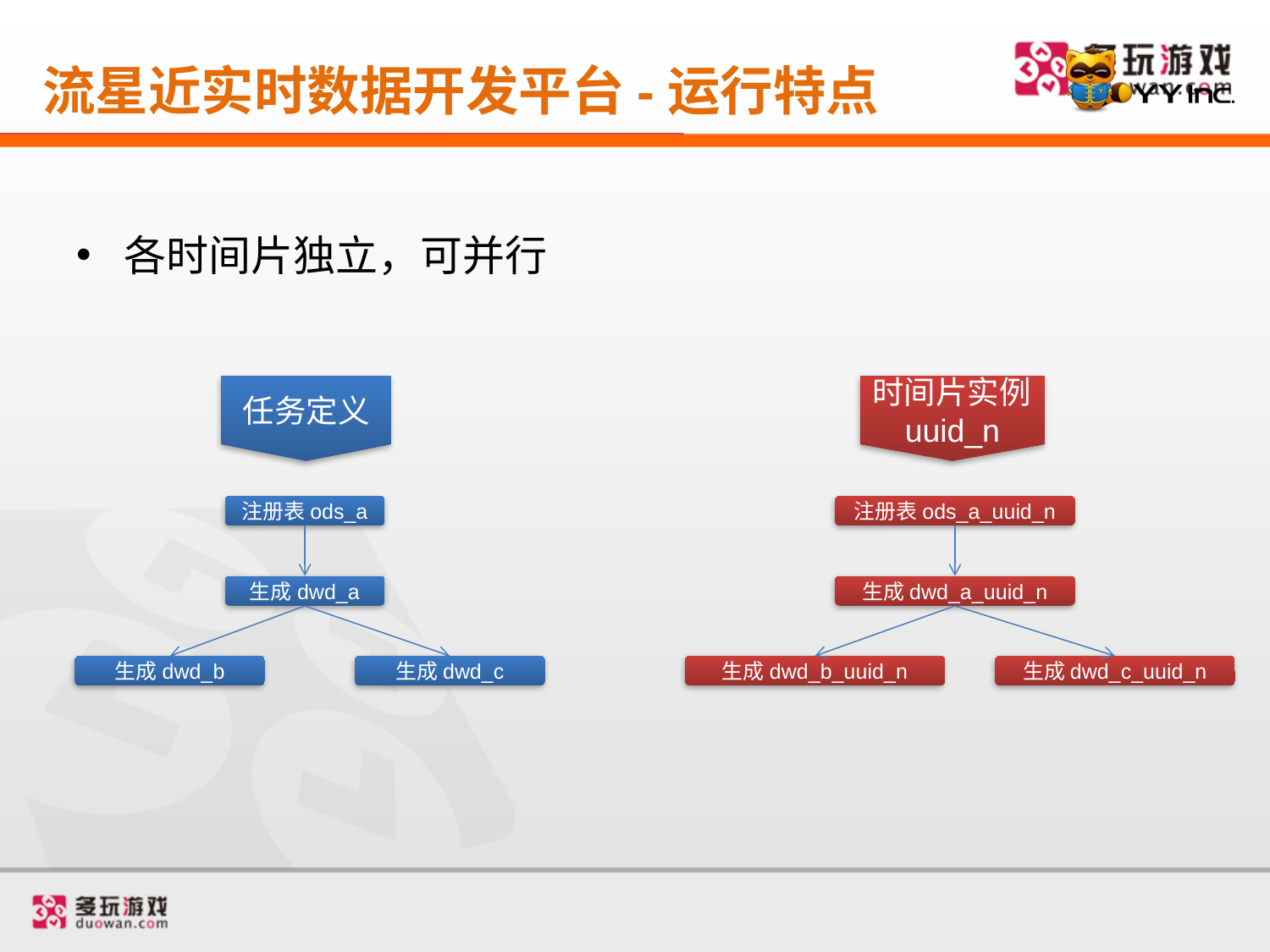

# 流星近实时数据开发平台-运行特点
各时间片独立，可并行
任务定义
时间片实例uuid_n
注册表ods_a
注册表ods_a_uuid_n
生成dwd_a
生成dwd_a_uuid_n
生成dwd_b
生成dwd_c
生成dwd_b_uuid_n
生成dwd_c_uuid_n